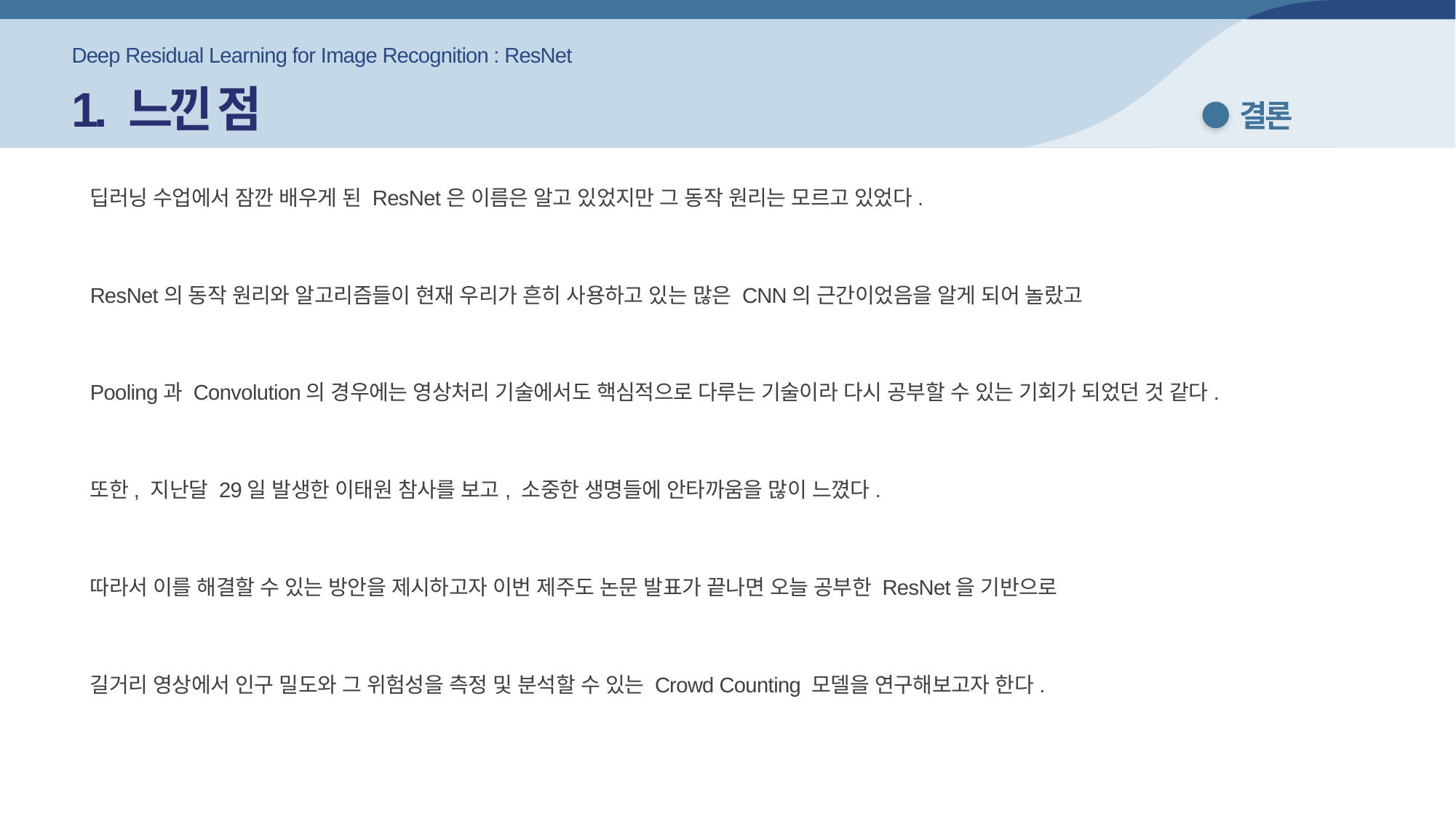

Deep Residual Learning for Image Recognition : ResNet
1. 느낀 점
결론
III
딥러닝 수업에서 잠깐 배우게 된 ResNet은 이름은 알고 있었지만 그 동작 원리는 모르고 있었다.

ResNet의 동작 원리와 알고리즘들이 현재 우리가 흔히 사용하고 있는 많은 CNN의 근간이었음을 알게 되어 놀랐고

Pooling과 Convolution의 경우에는 영상처리 기술에서도 핵심적으로 다루는 기술이라 다시 공부할 수 있는 기회가 되었던 것 같다.

또한, 지난달 29일 발생한 이태원 참사를 보고, 소중한 생명들에 안타까움을 많이 느꼈다.

따라서 이를 해결할 수 있는 방안을 제시하고자 이번 제주도 논문 발표가 끝나면 오늘 공부한 ResNet을 기반으로

길거리 영상에서 인구 밀도와 그 위험성을 측정 및 분석할 수 있는 Crowd Counting 모델을 연구해보고자 한다.